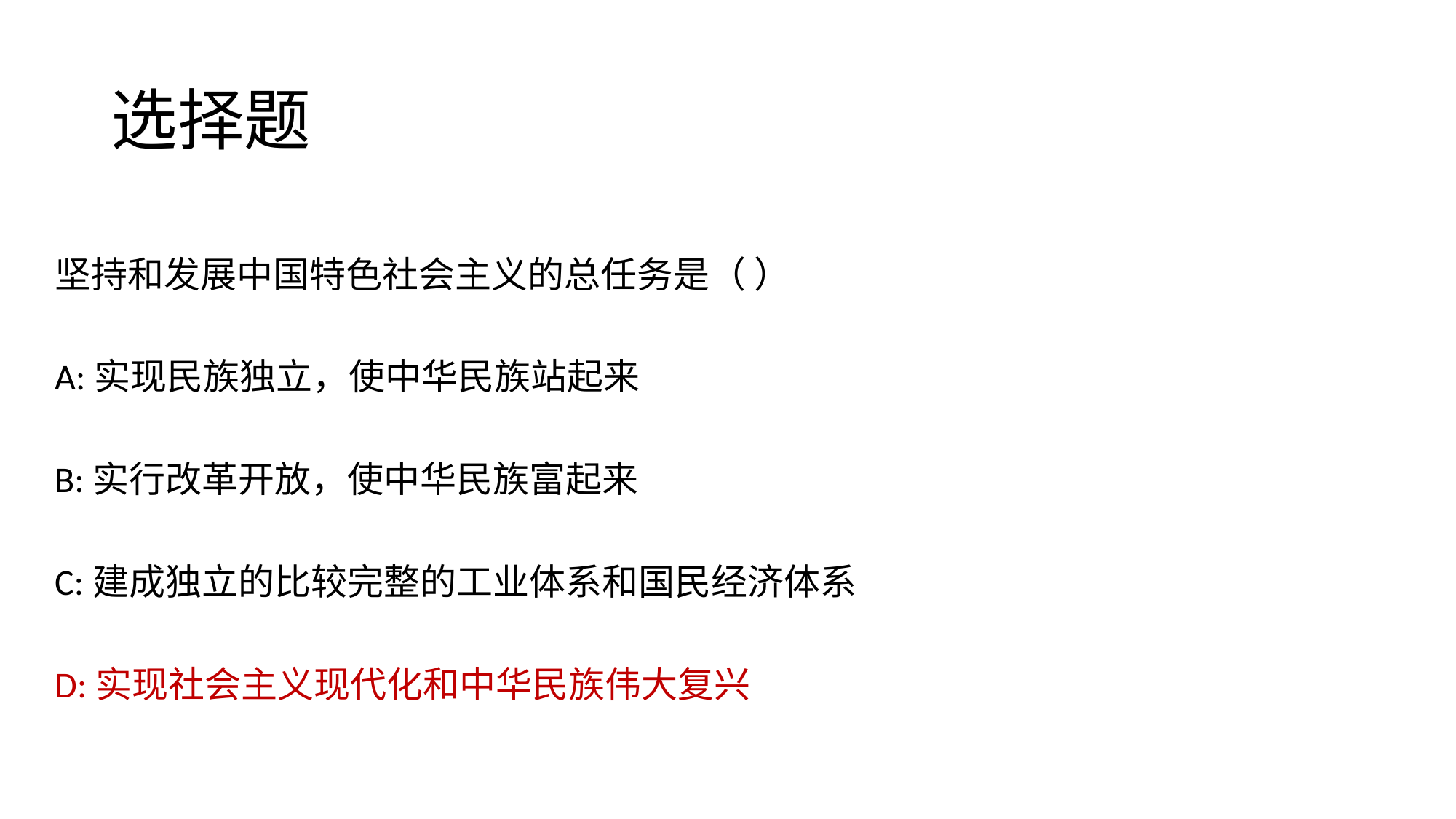

# 选择题
坚持和发展中国特色社会主义的总任务是（ ）
A:实现民族独立，使中华民族站起来
B:实行改革开放，使中华民族富起来
C:建成独立的比较完整的工业体系和国民经济体系
D:实现社会主义现代化和中华民族伟大复兴